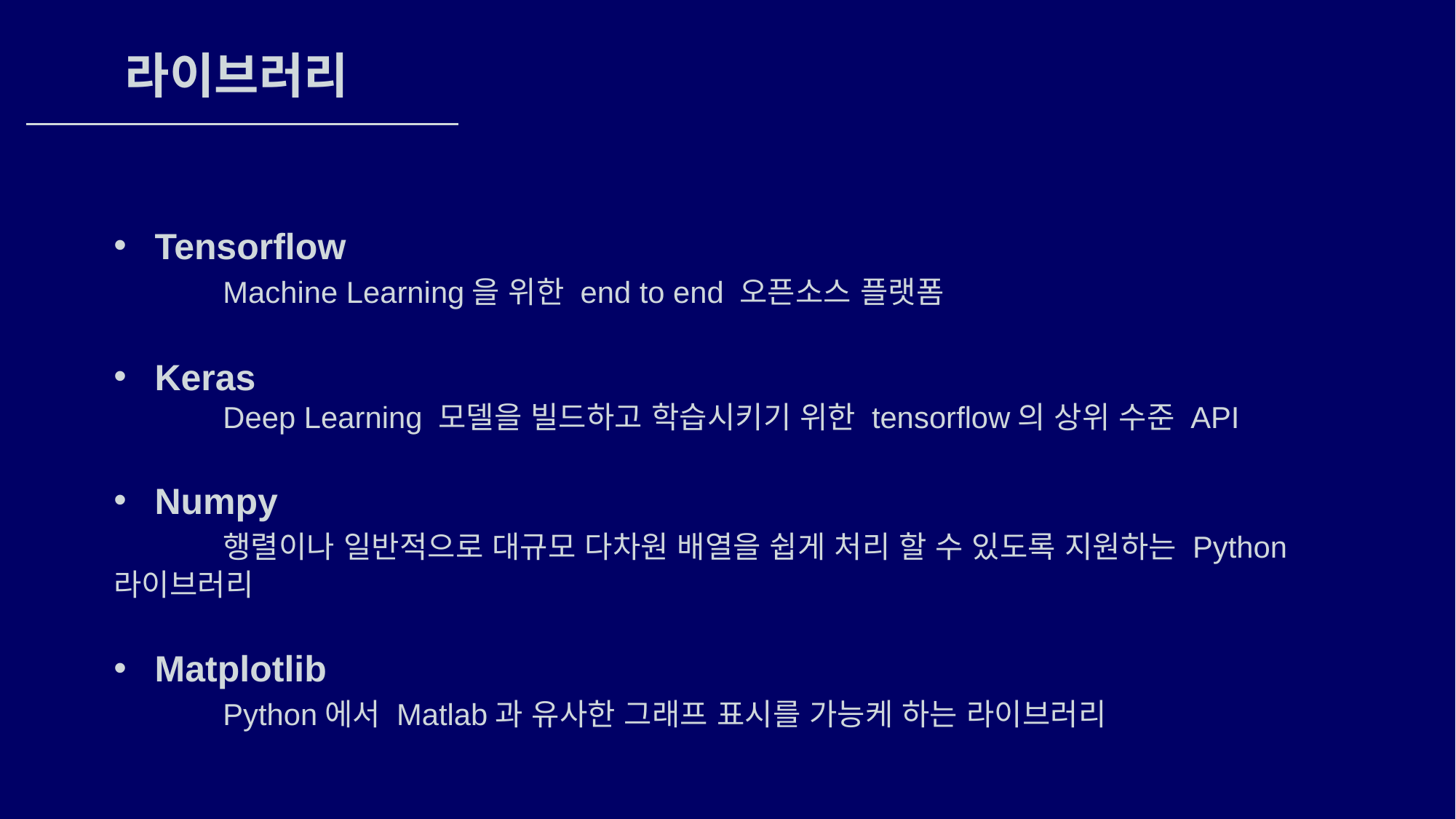

라이브러리
Tensorflow
	Machine Learning을 위한 end to end 오픈소스 플랫폼
Keras
	Deep Learning 모델을 빌드하고 학습시키기 위한 tensorflow의 상위 수준 API
Numpy
	행렬이나 일반적으로 대규모 다차원 배열을 쉽게 처리 할 수 있도록 지원하는 Python 라이브러리
Matplotlib
	Python에서 Matlab과 유사한 그래프 표시를 가능케 하는 라이브러리